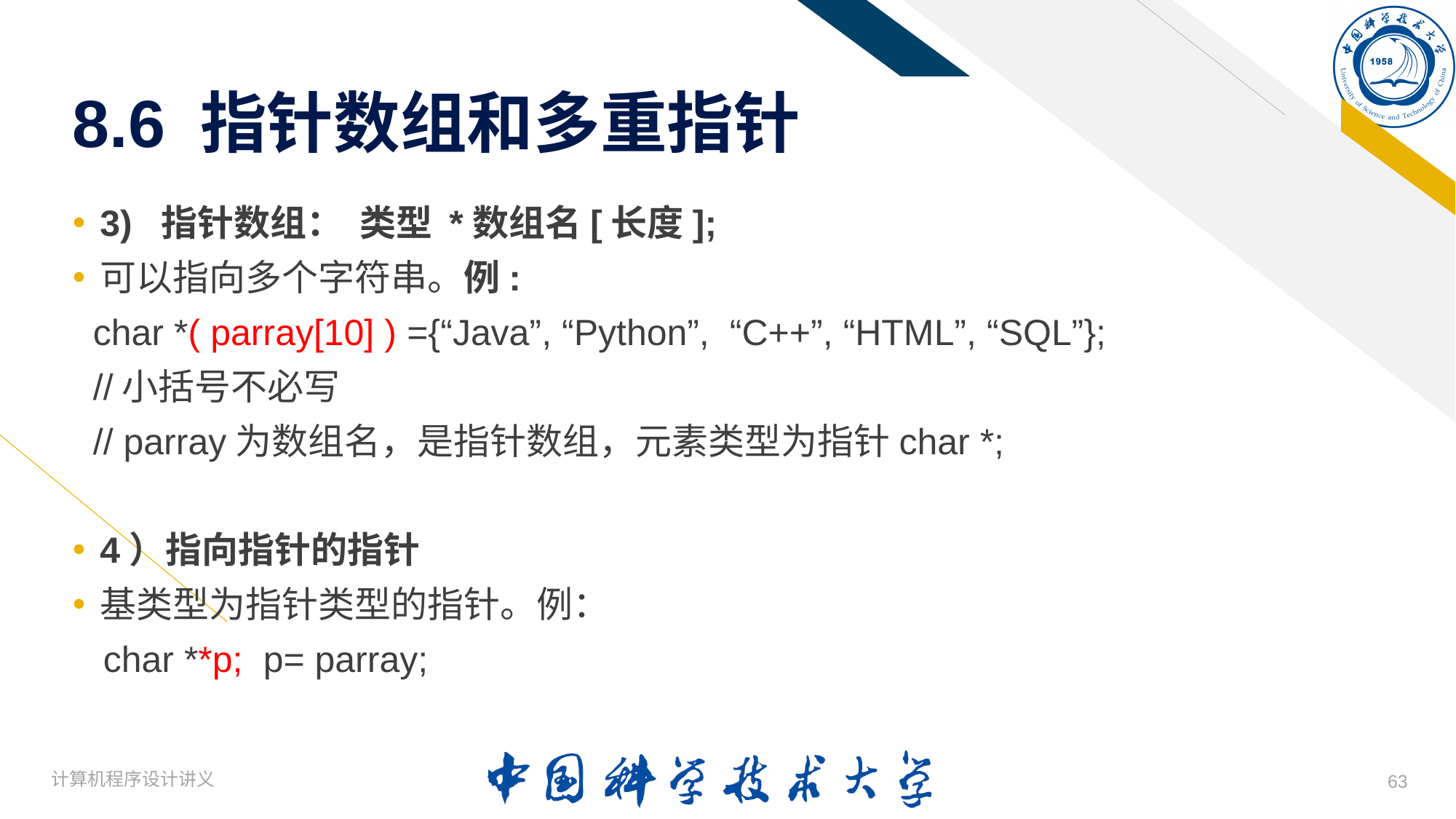

# 8.6 指针数组和多重指针
3)  指针数组：  类型 *数组名[长度];
可以指向多个字符串。例:
  char *( parray[10] ) ={“Java”, “Python”,  “C++”, “HTML”, “SQL”};
  //小括号不必写
  // parray为数组名，是指针数组，元素类型为指针char *;

4）指向指针的指针
基类型为指针类型的指针。例：
   char **p;  p= parray;

计算机程序设计讲义
63